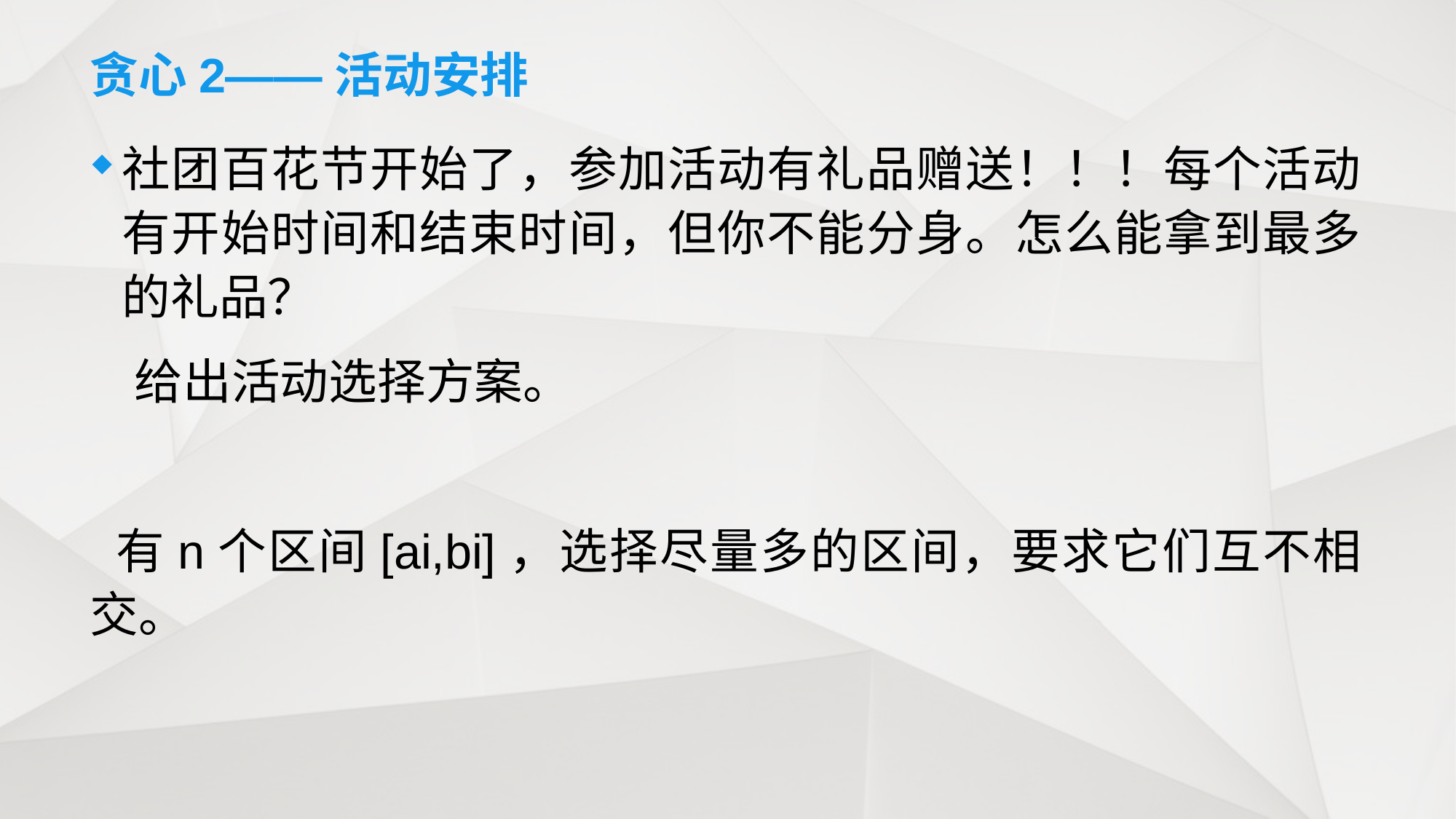

# 贪心2——活动安排
社团百花节开始了，参加活动有礼品赠送！！！每个活动有开始时间和结束时间，但你不能分身。怎么能拿到最多的礼品？
   给出活动选择方案。

 有n个区间[ai,bi]，选择尽量多的区间，要求它们互不相交。